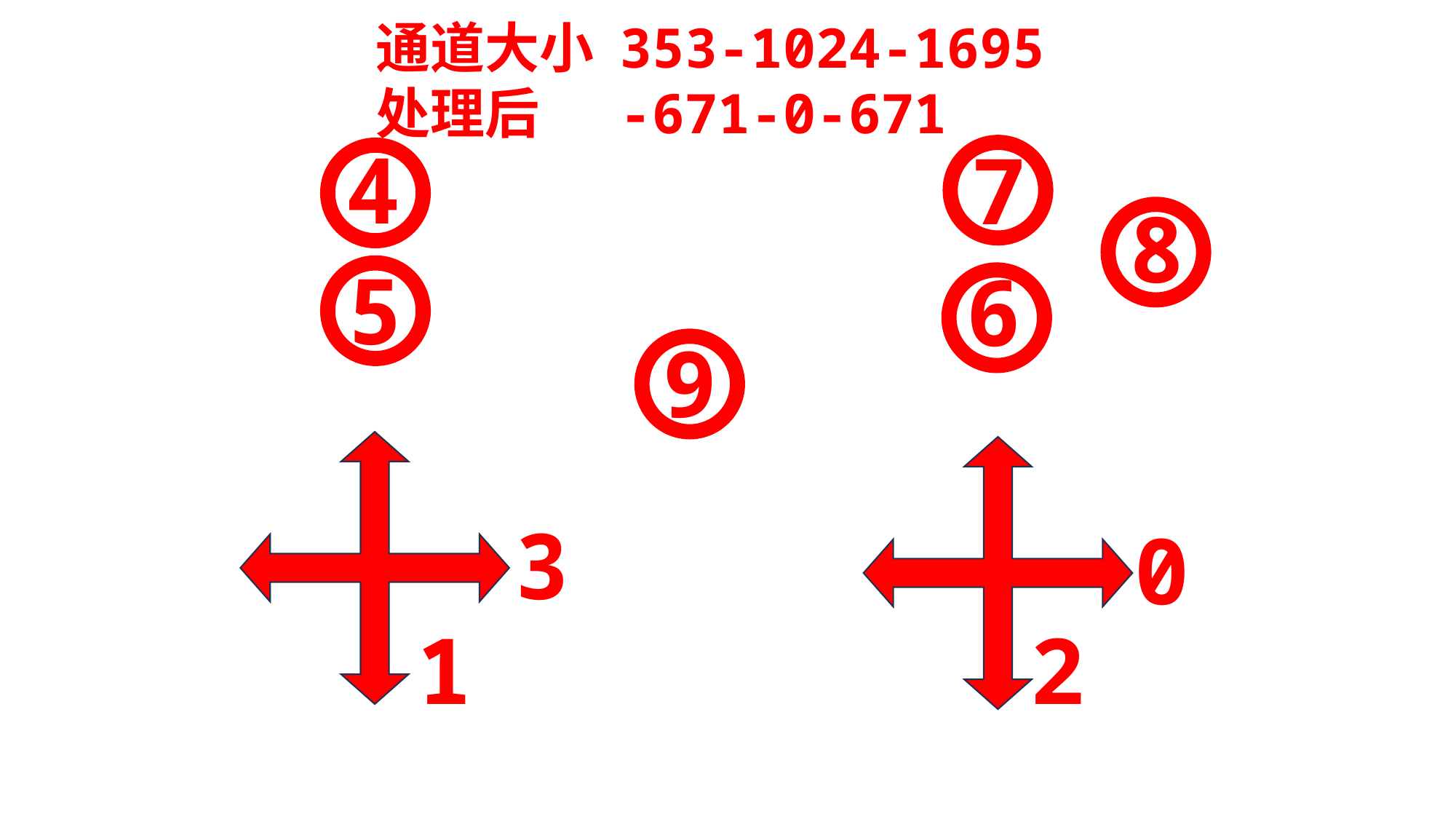

通道大小 353-1024-1695
处理后	 -671-0-671
4
7

8

5
6

9

3
0
1
2